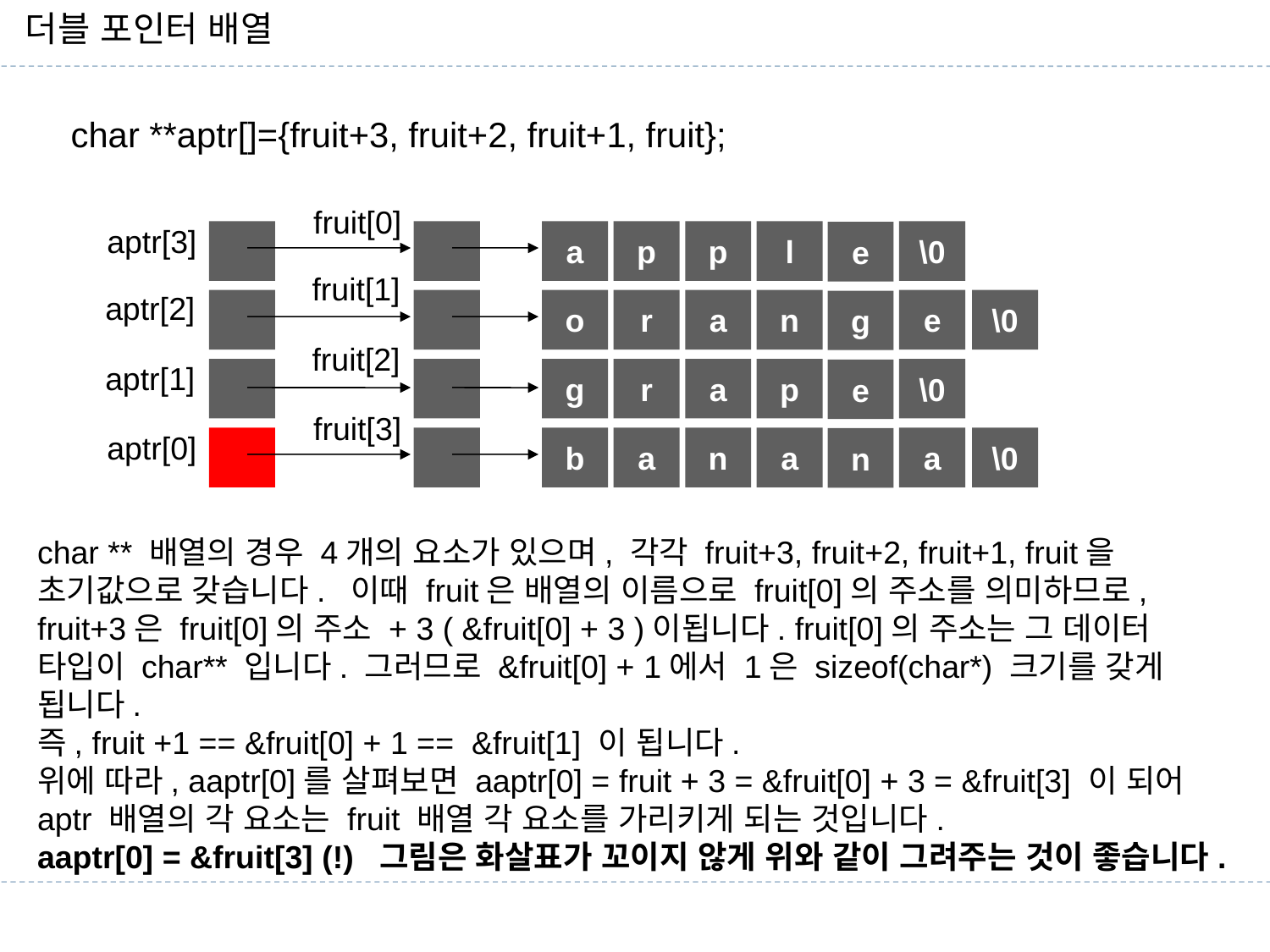

더블 포인터 배열
char **aptr[]={fruit+3, fruit+2, fruit+1, fruit};
fruit[0]
aptr[3]

a
p
p
l
\0
e

fruit[1]
aptr[2]

o
r
a
n
e
\0
g

fruit[2]
aptr[1]

g
r
a
p
\0
e

fruit[3]
aptr[0]

b
a
n
a
a
\0
n

char ** 배열의 경우 4개의 요소가 있으며, 각각 fruit+3, fruit+2, fruit+1, fruit을 초기값으로 갖습니다.  이때 fruit은 배열의 이름으로 fruit[0]의 주소를 의미하므로, fruit+3은 fruit[0]의 주소 + 3 ( &fruit[0] + 3 )이됩니다. fruit[0]의 주소는 그 데이터 타입이 char** 입니다. 그러므로 &fruit[0] + 1에서 1은 sizeof(char*) 크기를 갖게 됩니다.
즉, fruit +1 == &fruit[0] + 1 ==  &fruit[1] 이 됩니다.
위에 따라, aaptr[0]를 살펴보면 aaptr[0] = fruit + 3 = &fruit[0] + 3 = &fruit[3] 이 되어 aptr 배열의 각 요소는 fruit 배열 각 요소를 가리키게 되는 것입니다.
aaptr[0] = &fruit[3] (!)  그림은 화살표가 꼬이지 않게 위와 같이 그려주는 것이 좋습니다.